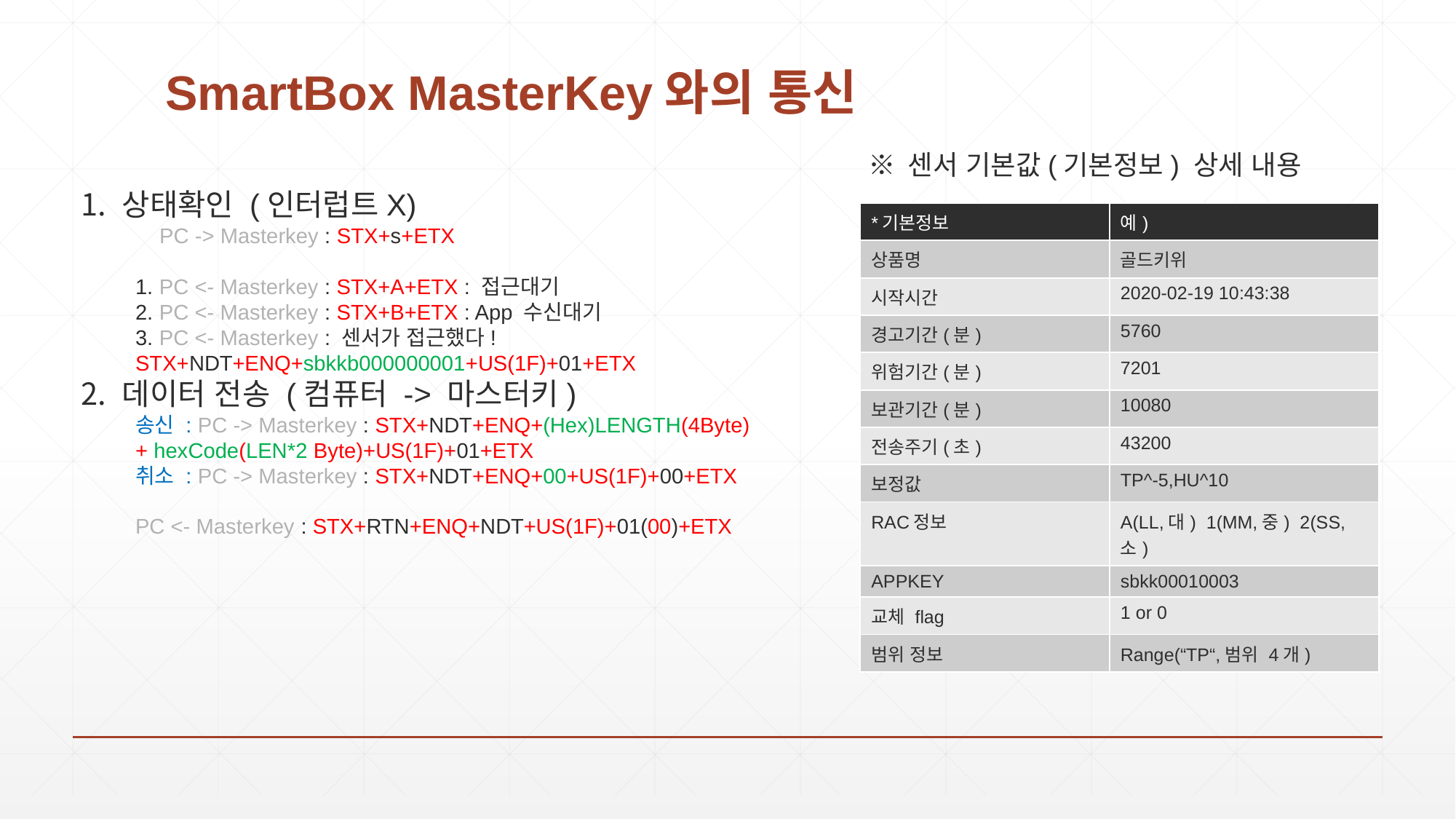

# SmartBox MasterKey와의 통신
※ 센서 기본값(기본정보) 상세 내용
상태확인 (인터럽트X)
    PC -> Masterkey : STX+s+ETX

1. PC <- Masterkey : STX+A+ETX : 접근대기
2. PC <- Masterkey : STX+B+ETX : App 수신대기
3. PC <- Masterkey : 센서가 접근했다!
STX+NDT+ENQ+sbkkb000000001+US(1F)+01+ETX
데이터 전송 (컴퓨터 -> 마스터키)
송신 : PC -> Masterkey : STX+NDT+ENQ+(Hex)LENGTH(4Byte)
+ hexCode(LEN*2 Byte)+US(1F)+01+ETX
취소 : PC -> Masterkey : STX+NDT+ENQ+00+US(1F)+00+ETX

PC <- Masterkey : STX+RTN+ENQ+NDT+US(1F)+01(00)+ETX
| \*기본정보 | 예) |
| --- | --- |
| 상품명 | 골드키위 |
| 시작시간 | 2020-02-19 10:43:38 |
| 경고기간(분) | 5760 |
| 위험기간(분) | 7201 |
| 보관기간(분) | 10080 |
| 전송주기(초) | 43200 |
| 보정값 | TP^-5,HU^10 |
| RAC정보 | A(LL,대) 1(MM,중) 2(SS,소) |
| APPKEY | sbkk00010003 |
| 교체 flag | 1 or 0 |
| 범위 정보 | Range(“TP“,범위 4개) |